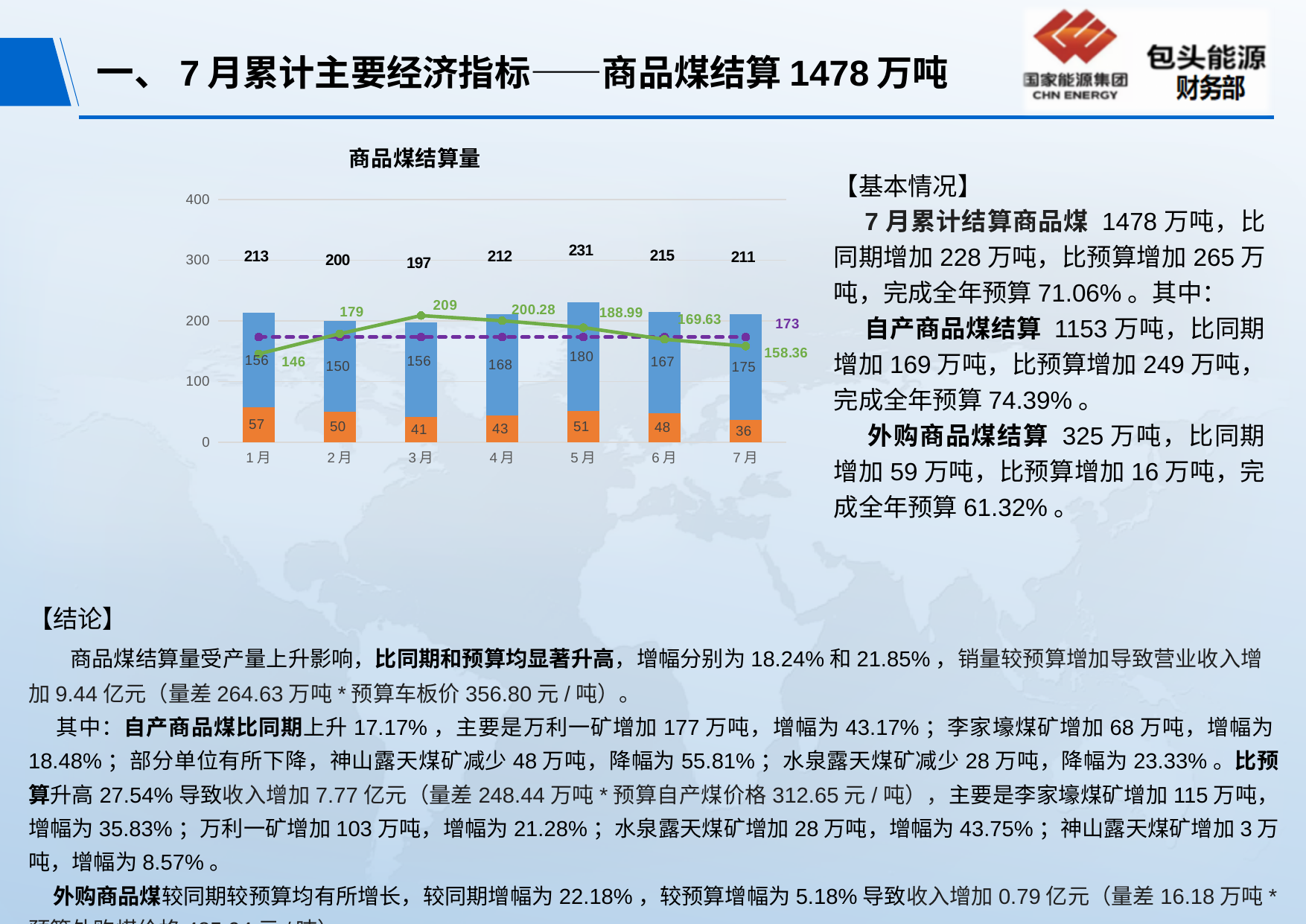

# 一、7月累计主要经济指标——商品煤结算1478万吨

### Chart: 商品煤结算量

| Category | 外购煤结算量 | 自产煤结算量 | 合计 | 本年预算 | 上年本月 |
|---|---|---|---|---|---|
| 1月 | 57.0 | 156.0 | 213.0 | 173.333333333333 | 145.5 |
| 2月 | 50.0 | 150.25 | 200.0 | 173.333333333333 | 178.82 |
| 3月 | 41.0 | 156.29 | 196.75 | 173.333333333333 | 208.79 |
| 4月 | 43.46 | 168.04 | 211.5 | 173.333333333333 | 200.28 |
| 5月 | 51.16 | 179.95 | 231.11 | 173.333333333333 | 188.99 |
| 6月 | 48.0 | 167.0 | 215.0 | 173.333333333333 | 169.63 |
| 7月 | 36.41 | 174.76 | 211.17 | 173.333333333333 | 158.36 |
【基本情况】
    7月累计结算商品煤 1478万吨，比同期增加228万吨，比预算增加265万吨，完成全年预算71.06%。其中：
    自产商品煤结算 1153万吨，比同期增加169万吨，比预算增加249万吨，完成全年预算74.39%。
    外购商品煤结算 325万吨，比同期增加59万吨，比预算增加16万吨，完成全年预算61.32%。
【结论】
       商品煤结算量受产量上升影响，比同期和预算均显著升高，增幅分别为18.24%和21.85%，销量较预算增加导致营业收入增加9.44亿元（量差264.63万吨*预算车板价356.80元/吨）。
    其中：自产商品煤比同期上升17.17%，主要是万利一矿增加177万吨，增幅为43.17%；李家壕煤矿增加68万吨，增幅为18.48%；部分单位有所下降，神山露天煤矿减少48万吨，降幅为55.81%；水泉露天煤矿减少28万吨，降幅为23.33%。比预算升高27.54%导致收入增加7.77亿元（量差248.44万吨*预算自产煤价格312.65元/吨），主要是李家壕煤矿增加115万吨，增幅为35.83%；万利一矿增加103万吨，增幅为21.28%；水泉露天煤矿增加28万吨，增幅为43.75%；神山露天煤矿增加3万吨，增幅为8.57%。
    外购商品煤较同期较预算均有所增长，较同期增幅为22.18%，较预算增幅为5.18%导致收入增加0.79亿元（量差16.18万吨*预算外购煤价格485.94元/吨）。

6